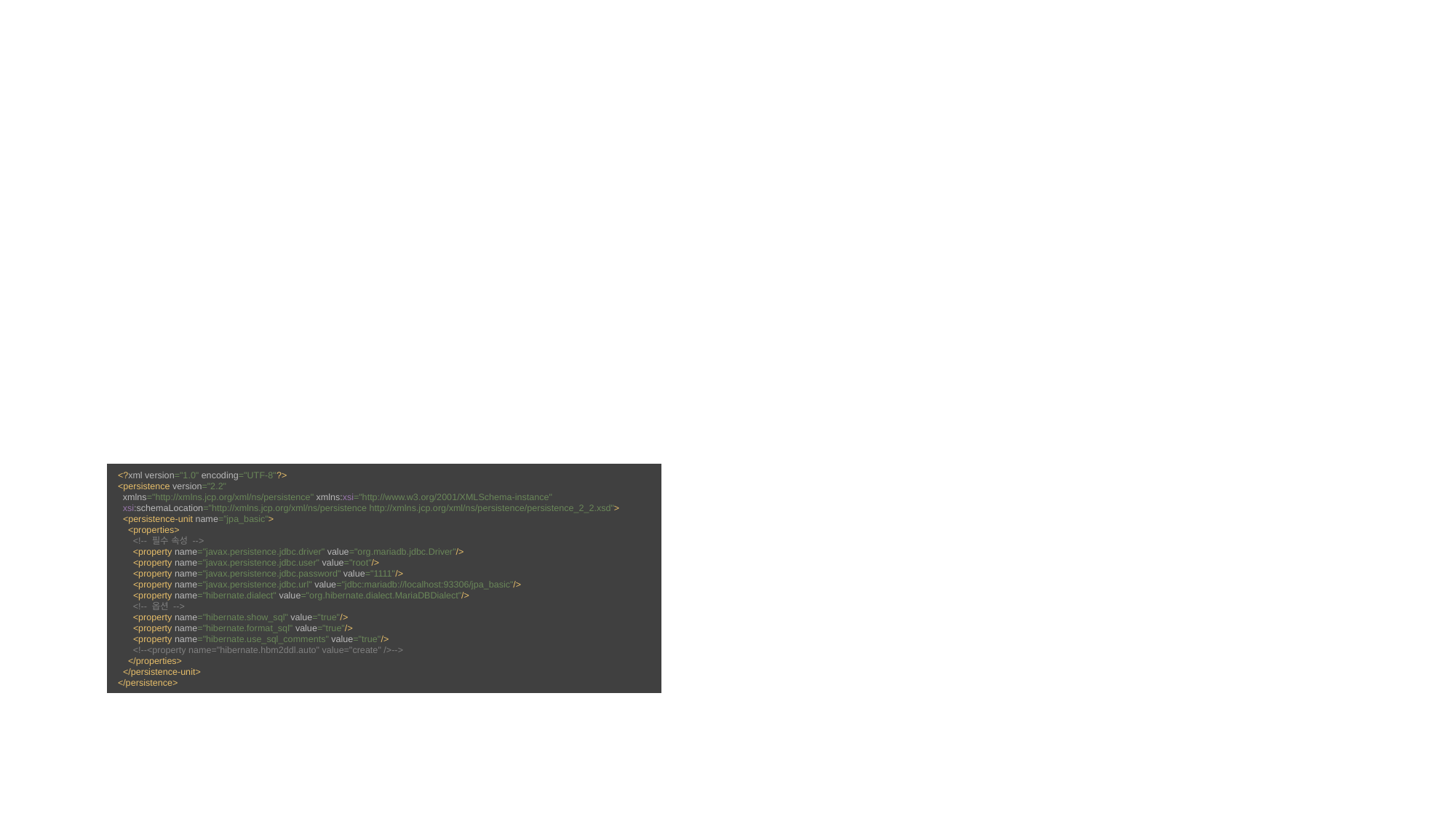

<?xml version="1.0" encoding="UTF-8"?>
<persistence version="2.2"
  xmlns="http://xmlns.jcp.org/xml/ns/persistence" xmlns:xsi="http://www.w3.org/2001/XMLSchema-instance"
  xsi:schemaLocation="http://xmlns.jcp.org/xml/ns/persistence http://xmlns.jcp.org/xml/ns/persistence/persistence_2_2.xsd">
  <persistence-unit name=”jpa_basic">
    <properties>
      <!-- 필수 속성 -->
      <property name="javax.persistence.jdbc.driver" value="org.mariadb.jdbc.Driver"/>
      <property name="javax.persistence.jdbc.user" value="root"/>
      <property name="javax.persistence.jdbc.password" value="1111"/>
      <property name="javax.persistence.jdbc.url" value="jdbc:mariadb://localhost:93306/jpa_basic"/>
      <property name="hibernate.dialect" value="org.hibernate.dialect.MariaDBDialect"/>
      <!-- 옵션 -->
      <property name="hibernate.show_sql" value="true"/>
      <property name="hibernate.format_sql" value="true"/>
      <property name="hibernate.use_sql_comments" value="true"/>
      <!--<property name="hibernate.hbm2ddl.auto" value="create" />-->
    </properties>
  </persistence-unit>
</persistence>